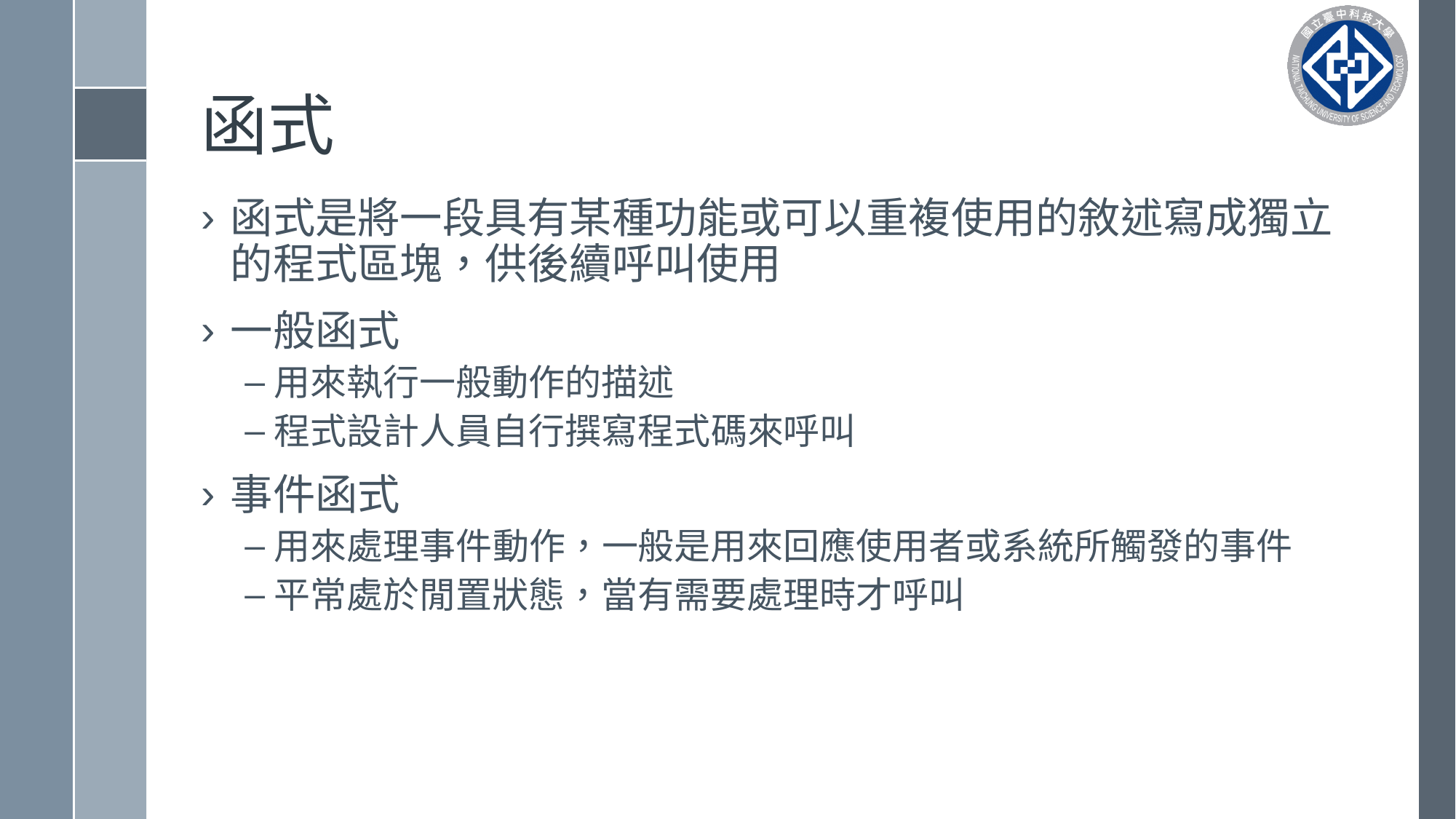

# 函式
函式是將一段具有某種功能或可以重複使用的敘述寫成獨立的程式區塊，供後續呼叫使用
一般函式
用來執行一般動作的描述
程式設計人員自行撰寫程式碼來呼叫
事件函式
用來處理事件動作，一般是用來回應使用者或系統所觸發的事件
平常處於閒置狀態，當有需要處理時才呼叫